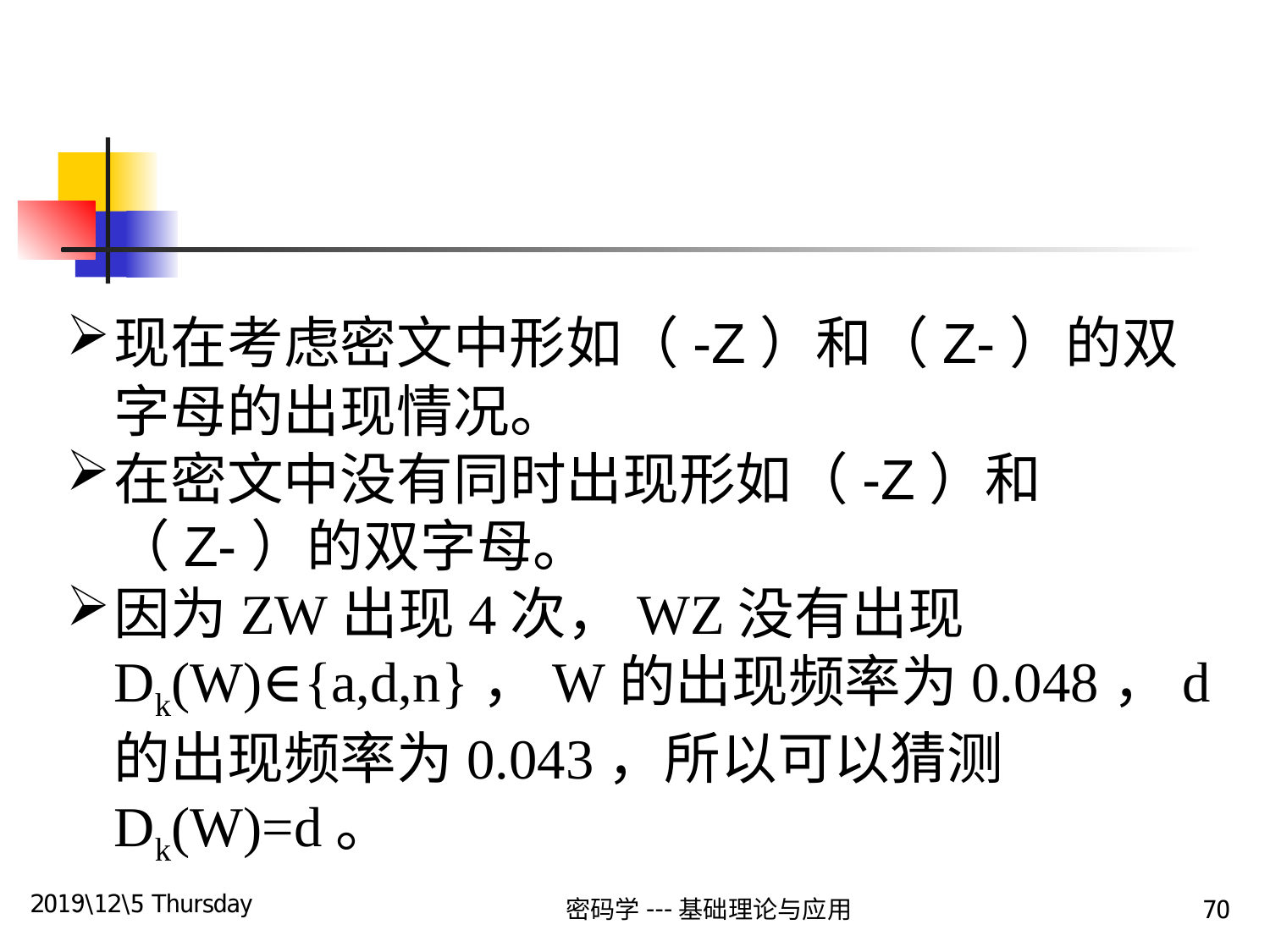

#
现在考虑密文中形如（-Z）和（Z-）的双字母的出现情况。
在密文中没有同时出现形如（-Z）和（Z-）的双字母。
因为ZW出现4次，WZ没有出现Dk(W)∈{a,d,n}，W的出现频率为0.048，d的出现频率为0.043，所以可以猜测Dk(W)=d。

密码学---基础理论与应用
70
2019\12\5 Thursday